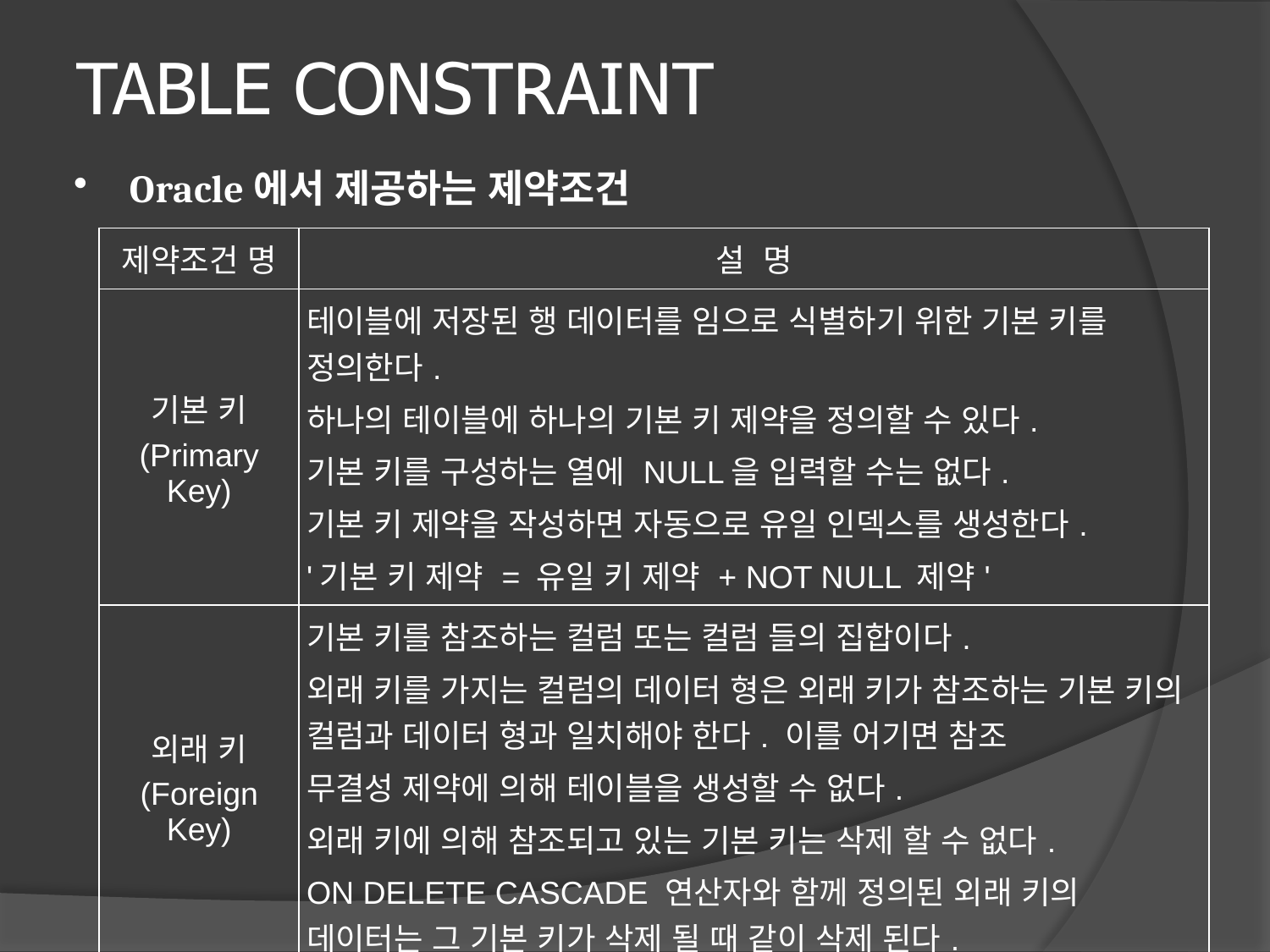

# TABLE CONSTRAINT
Oracle에서 제공하는 제약조건
| 제약조건 명 | 설 명 |
| --- | --- |
| 기본 키 (Primary Key) | 테이블에 저장된 행 데이터를 임으로 식별하기 위한 기본 키를 정의한다. 하나의 테이블에 하나의 기본 키 제약을 정의할 수 있다. 기본 키를 구성하는 열에 NULL을 입력할 수는 없다. 기본 키 제약을 작성하면 자동으로 유일 인덱스를 생성한다. '기본 키 제약 = 유일 키 제약 + NOT NULL 제약' |
| 외래 키 (Foreign Key) | 기본 키를 참조하는 컬럼 또는 컬럼 들의 집합이다. 외래 키를 가지는 컬럼의 데이터 형은 외래 키가 참조하는 기본 키의 컬럼과 데이터 형과 일치해야 한다. 이를 어기면 참조 무결성 제약에 의해 테이블을 생성할 수 없다. 외래 키에 의해 참조되고 있는 기본 키는 삭제 할 수 없다. ON DELETE CASCADE 연산자와 함께 정의된 외래 키의 데이터는 그 기본 키가 삭제 될 때 같이 삭제 된다. |